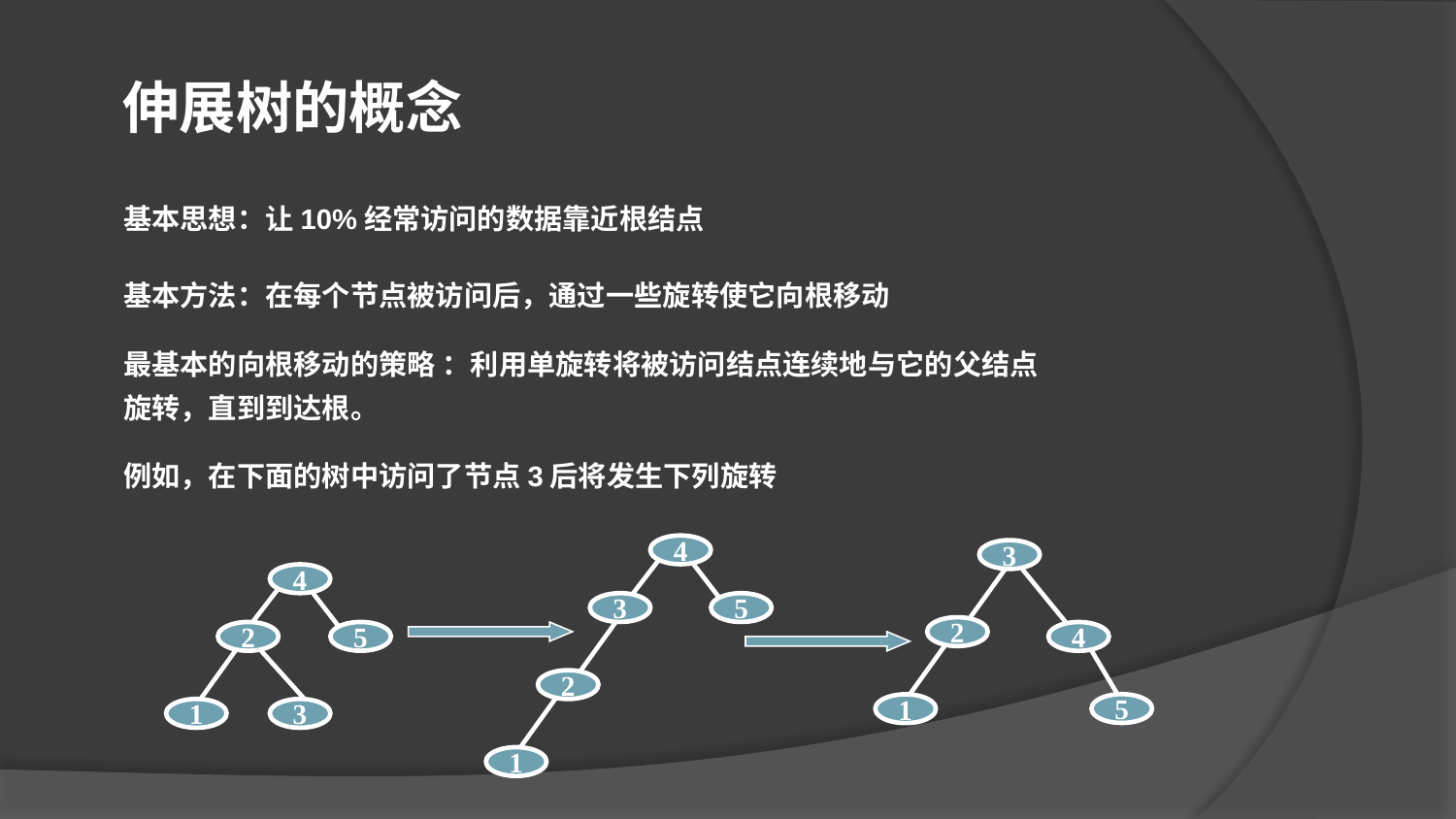

伸展树的概念
基本思想：让10%经常访问的数据靠近根结点
基本方法：在每个节点被访问后，通过一些旋转使它向根移动
最基本的向根移动的策略 ：利用单旋转将被访问结点连续地与它的父结点旋转，直到到达根。
例如，在下面的树中访问了节点3后将发生下列旋转
4

3
5

2

1
3
4

2
5

1
3

2

4

5
1